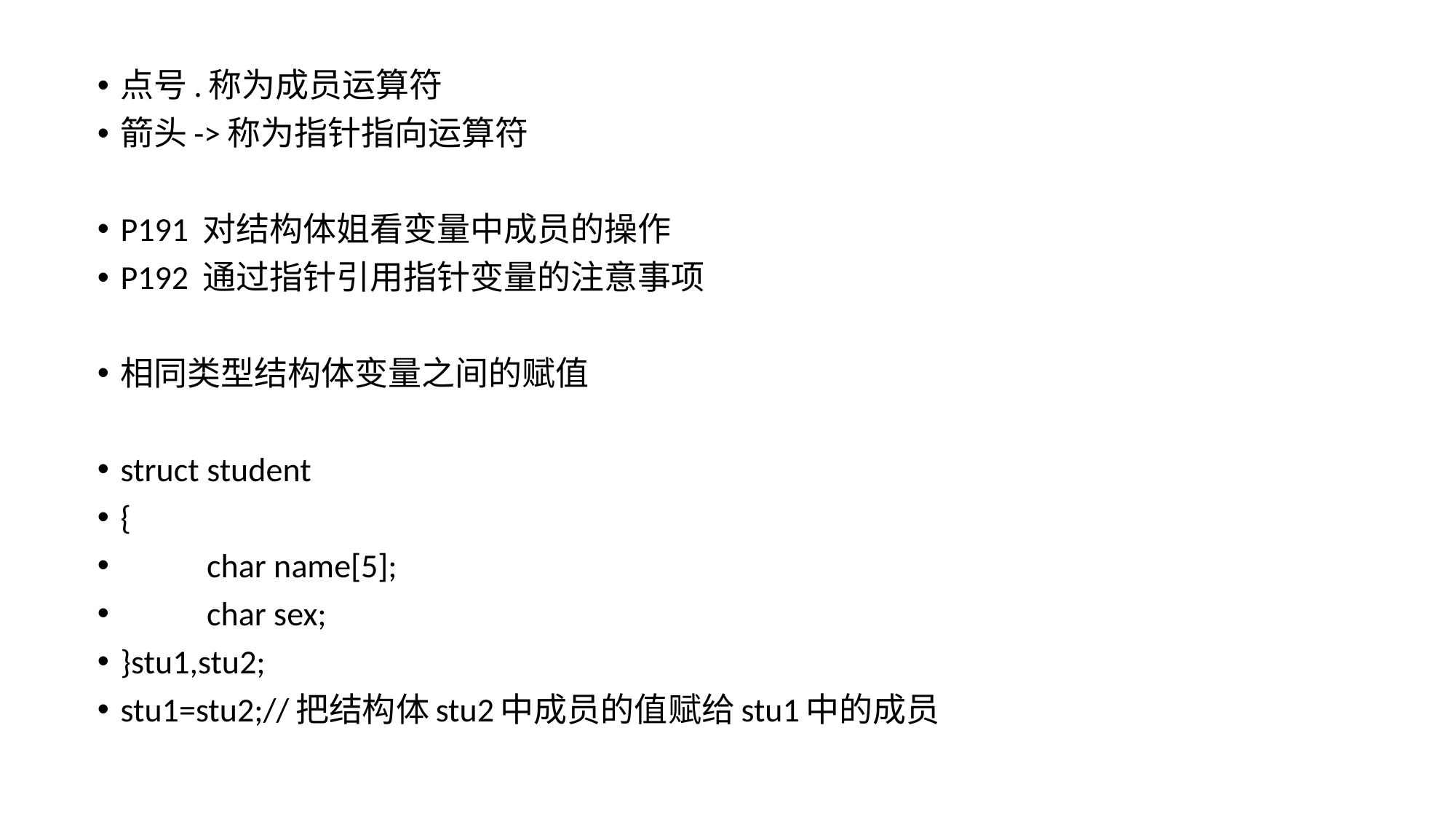

点号.称为成员运算符
箭头->称为指针指向运算符

P191 对结构体姐看变量中成员的操作
P192 通过指针引用指针变量的注意事项

相同类型结构体变量之间的赋值

struct student
{
	char name[5];
	char sex;
}stu1,stu2;
stu1=stu2;//把结构体stu2中成员的值赋给stu1中的成员